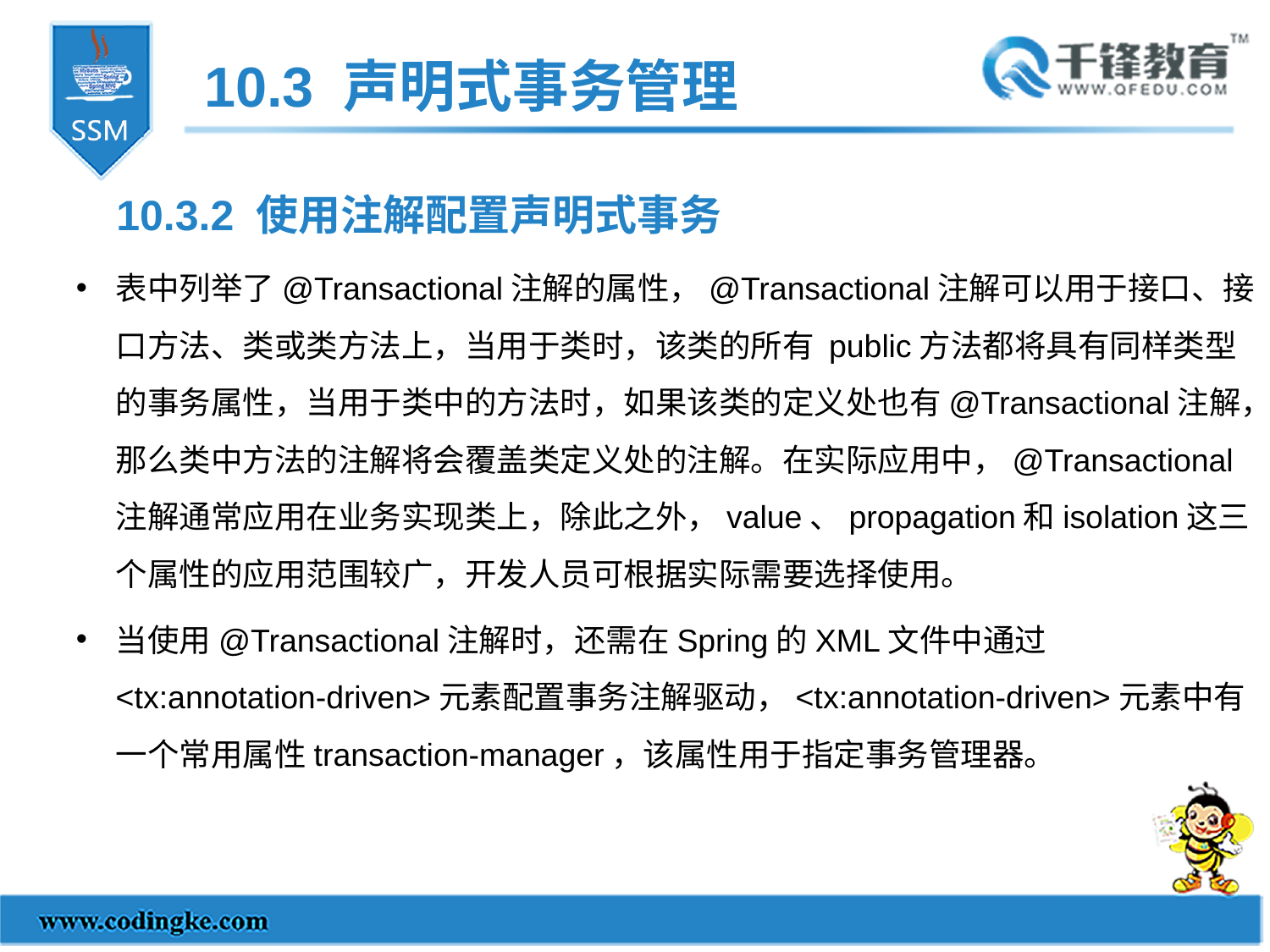

10.3 声明式事务管理
10.3.2 使用注解配置声明式事务
表中列举了@Transactional注解的属性，@Transactional注解可以用于接口、接口方法、类或类方法上，当用于类时，该类的所有 public方法都将具有同样类型的事务属性，当用于类中的方法时，如果该类的定义处也有@Transactional注解，那么类中方法的注解将会覆盖类定义处的注解。在实际应用中，@Transactional注解通常应用在业务实现类上，除此之外，value、propagation和isolation这三个属性的应用范围较广，开发人员可根据实际需要选择使用。
当使用@Transactional注解时，还需在Spring的XML文件中通过<tx:annotation-driven>元素配置事务注解驱动，<tx:annotation-driven>元素中有一个常用属性transaction-manager，该属性用于指定事务管理器。